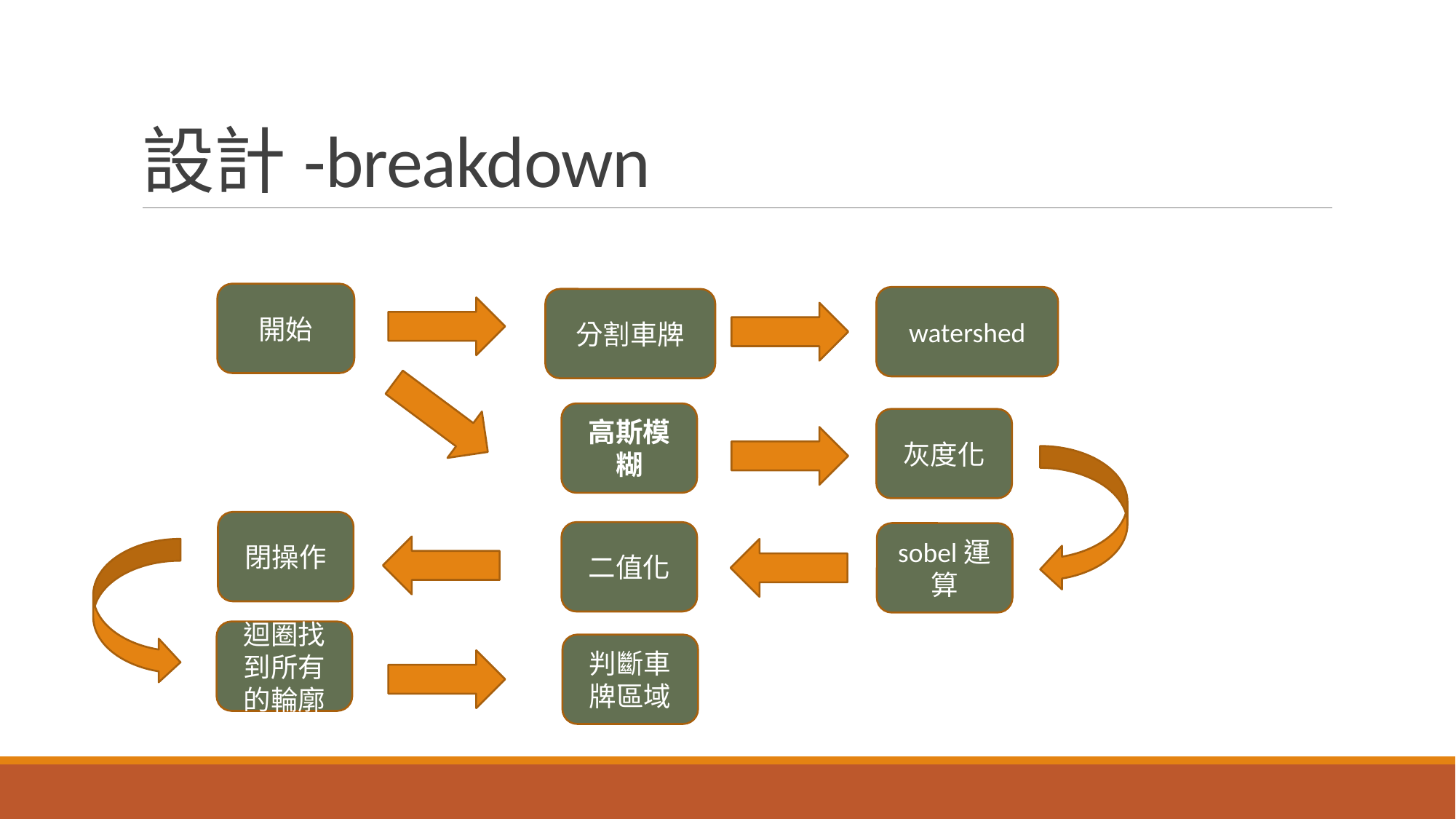

# 設計-breakdown
開始
watershed
分割車牌

高斯模糊
灰度化

閉操作
二值化
sobel運算

迴圈找到所有的輪廓
判斷車牌區域